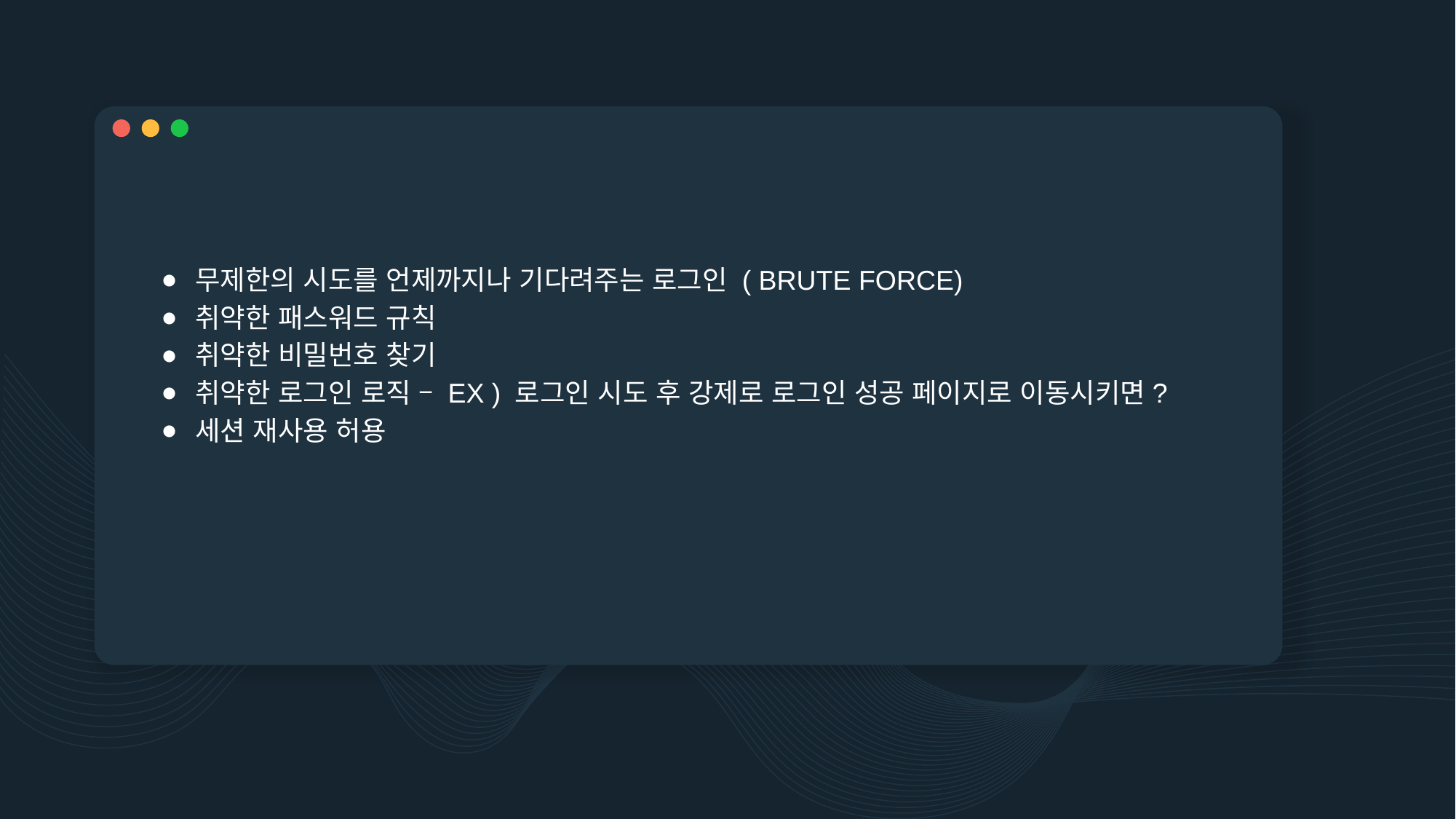

#
무제한의 시도를 언제까지나 기다려주는 로그인 ( BRUTE FORCE)
취약한 패스워드 규칙
취약한 비밀번호 찾기
취약한 로그인 로직 – EX ) 로그인 시도 후 강제로 로그인 성공 페이지로 이동시키면?
세션 재사용 허용